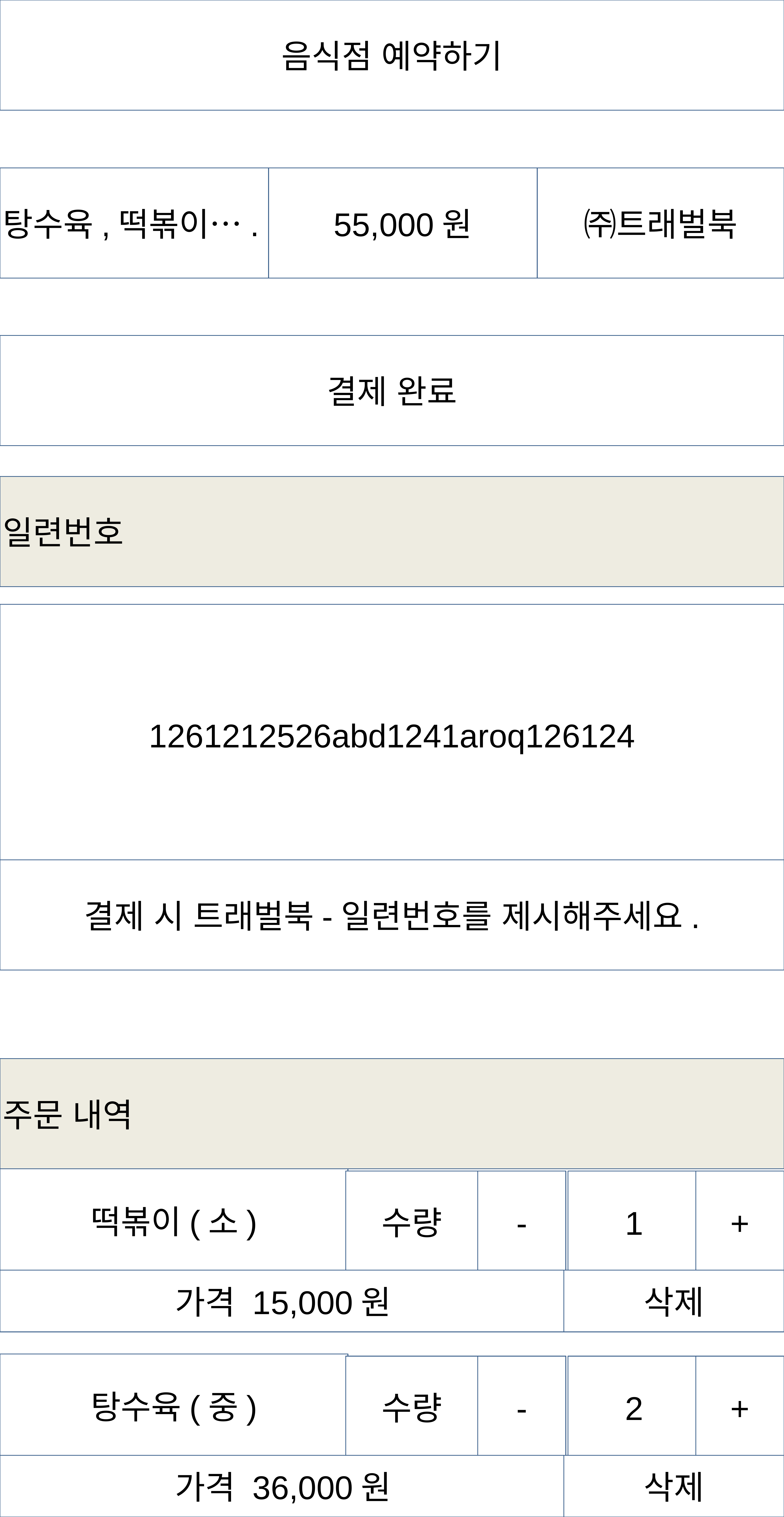

음식점 예약하기
탕수육,떡볶이….
55,000원
㈜트래벌북
결제 완료
일련번호
1261212526abd1241aroq126124
결제 시 트래벌북-일련번호를 제시해주세요.
주문 내역
떡볶이(소)
수량
-
1
+
가격 15,000원
삭제
탕수육(중)
수량
-
2
+
가격 36,000원
삭제